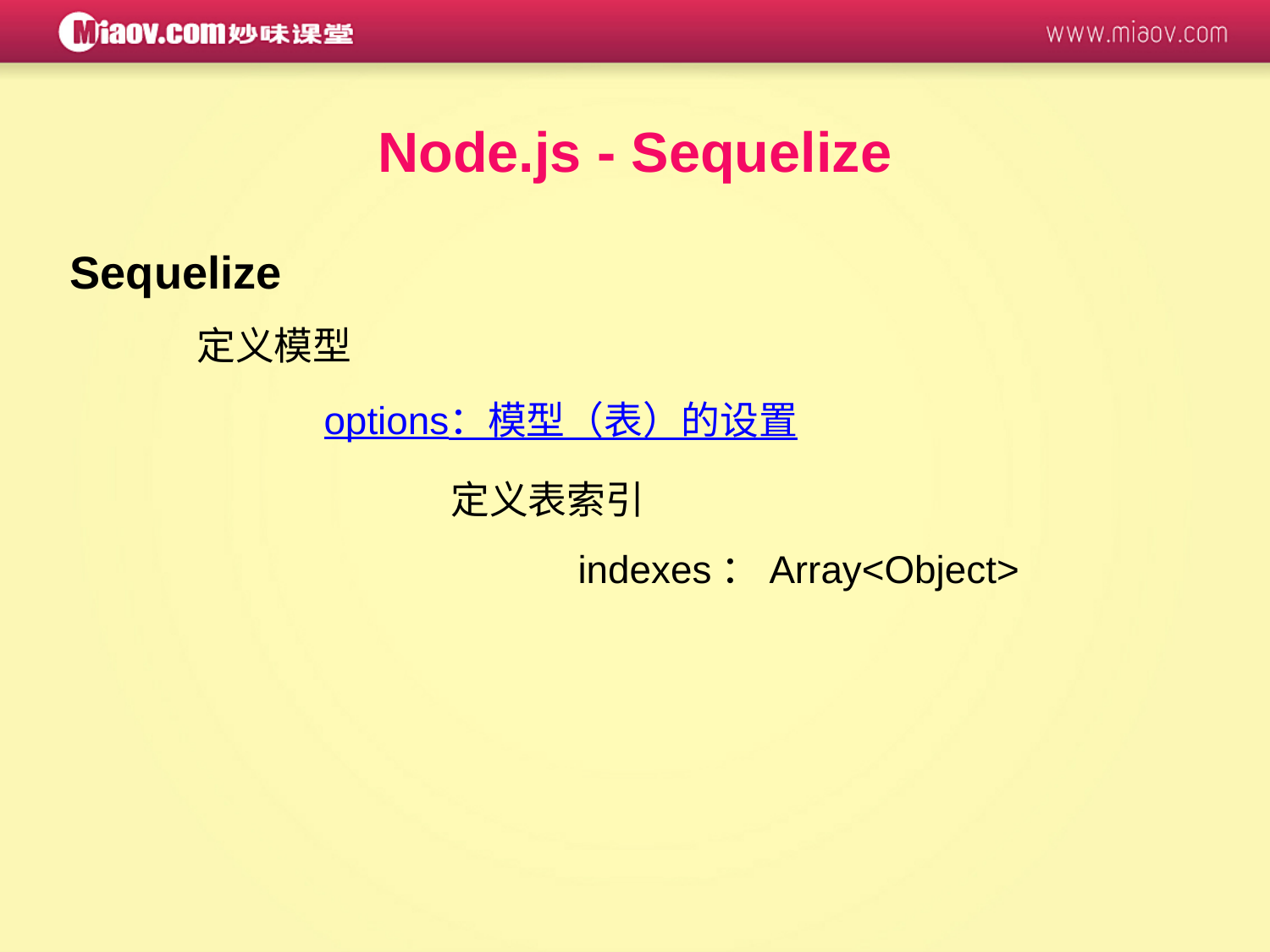

Node.js - Sequelize
Sequelize
	定义模型
		options：模型（表）的设置
			定义表索引
				indexes：Array<Object>